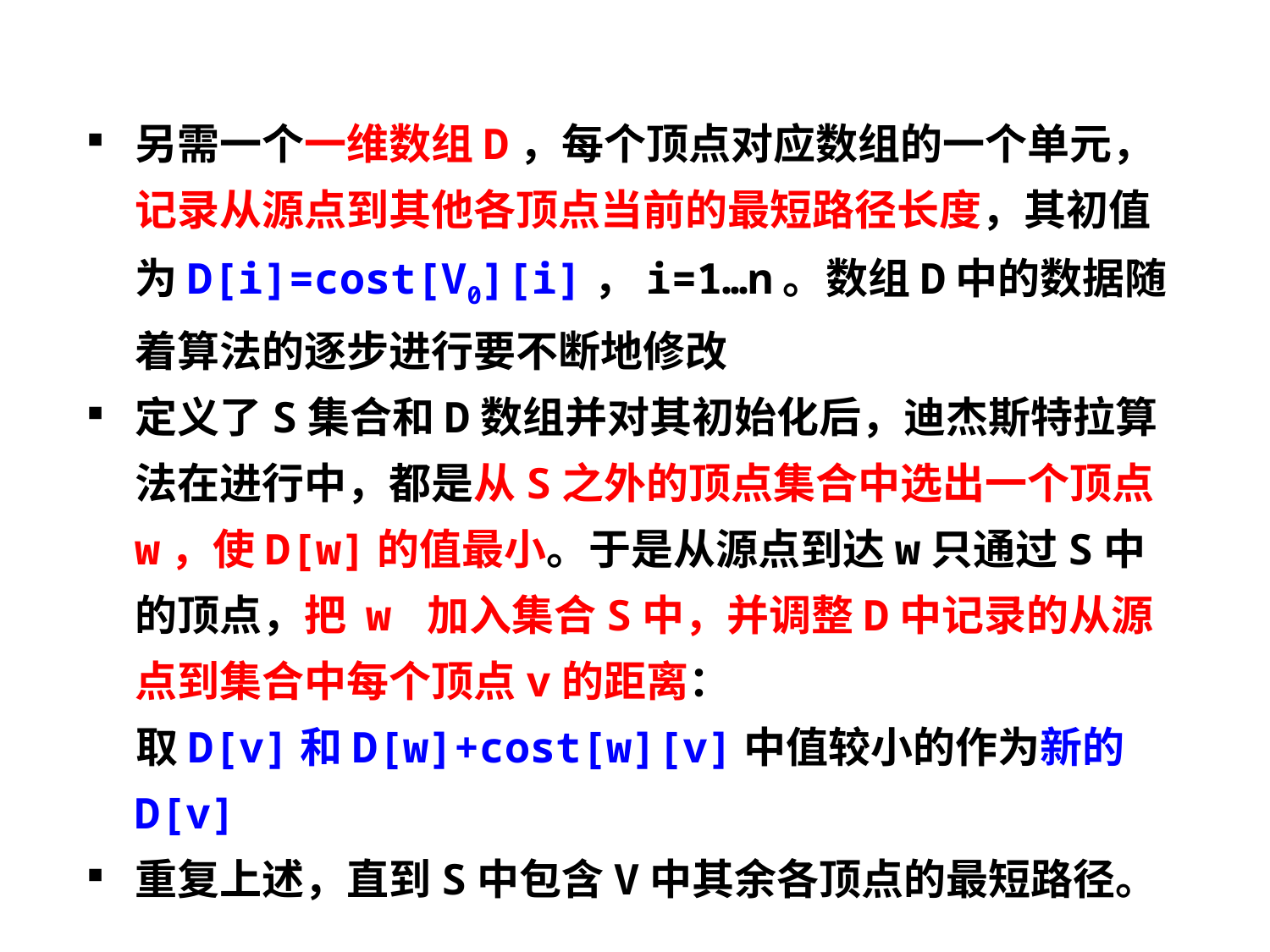

另需一个一维数组D，每个顶点对应数组的一个单元，记录从源点到其他各顶点当前的最短路径长度，其初值为D[i]=cost[V0][i]，i=1…n。数组D中的数据随着算法的逐步进行要不断地修改
定义了S集合和D数组并对其初始化后，迪杰斯特拉算法在进行中，都是从S之外的顶点集合中选出一个顶点w，使D[w]的值最小。于是从源点到达w只通过S中的顶点，把 w 加入集合S中，并调整D中记录的从源点到集合中每个顶点v的距离：
    取D[v]和D[w]+cost[w][v]中值较小的作为新的D[v]
重复上述，直到S中包含V中其余各顶点的最短路径。